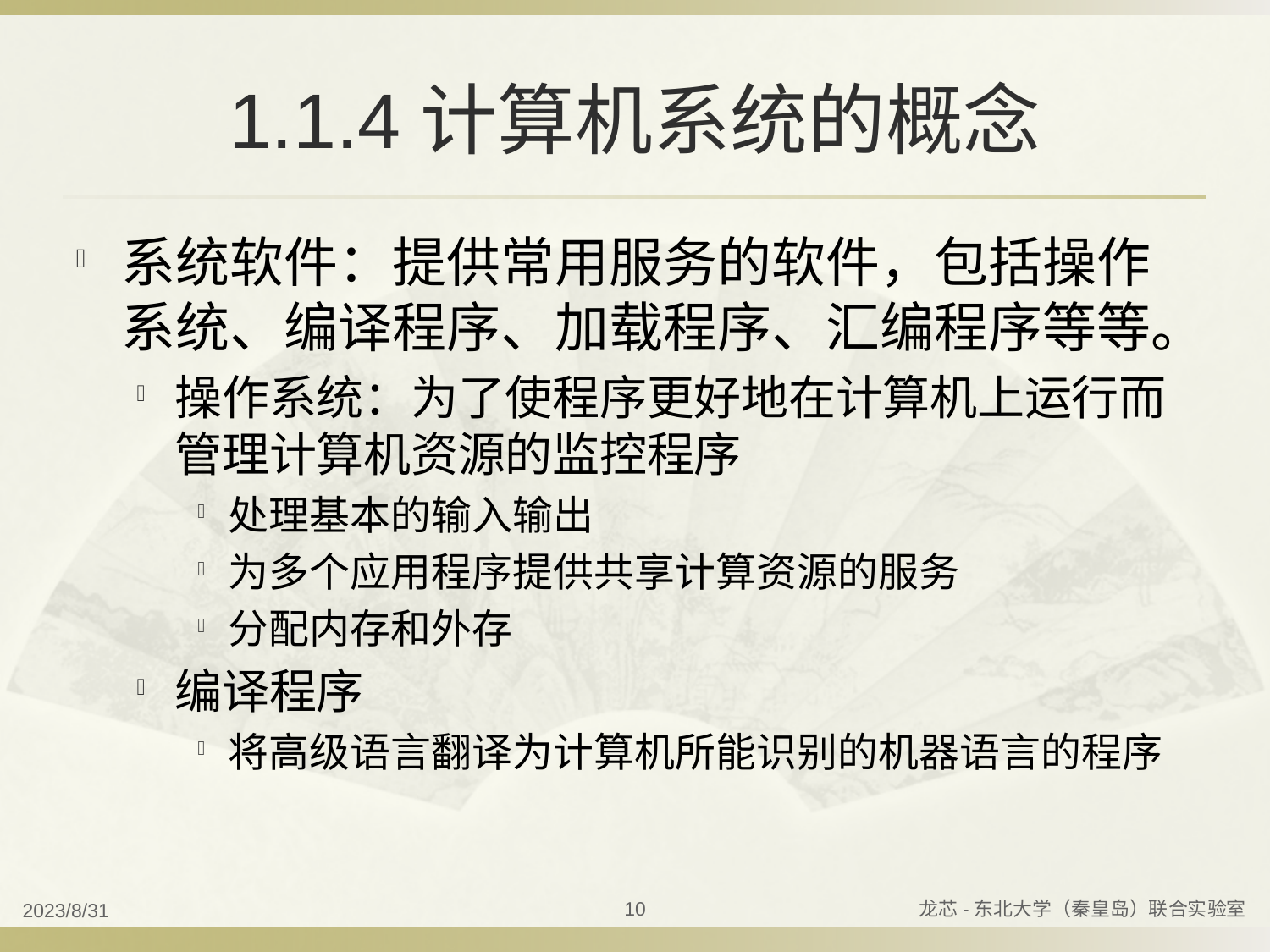

# 1.1.4计算机系统的概念
系统软件：提供常用服务的软件，包括操作系统、编译程序、加载程序、汇编程序等等。
操作系统：为了使程序更好地在计算机上运行而管理计算机资源的监控程序
处理基本的输入输出
为多个应用程序提供共享计算资源的服务
分配内存和外存
编译程序
将高级语言翻译为计算机所能识别的机器语言的程序
2023/8/31
10
龙芯-东北大学（秦皇岛）联合实验室